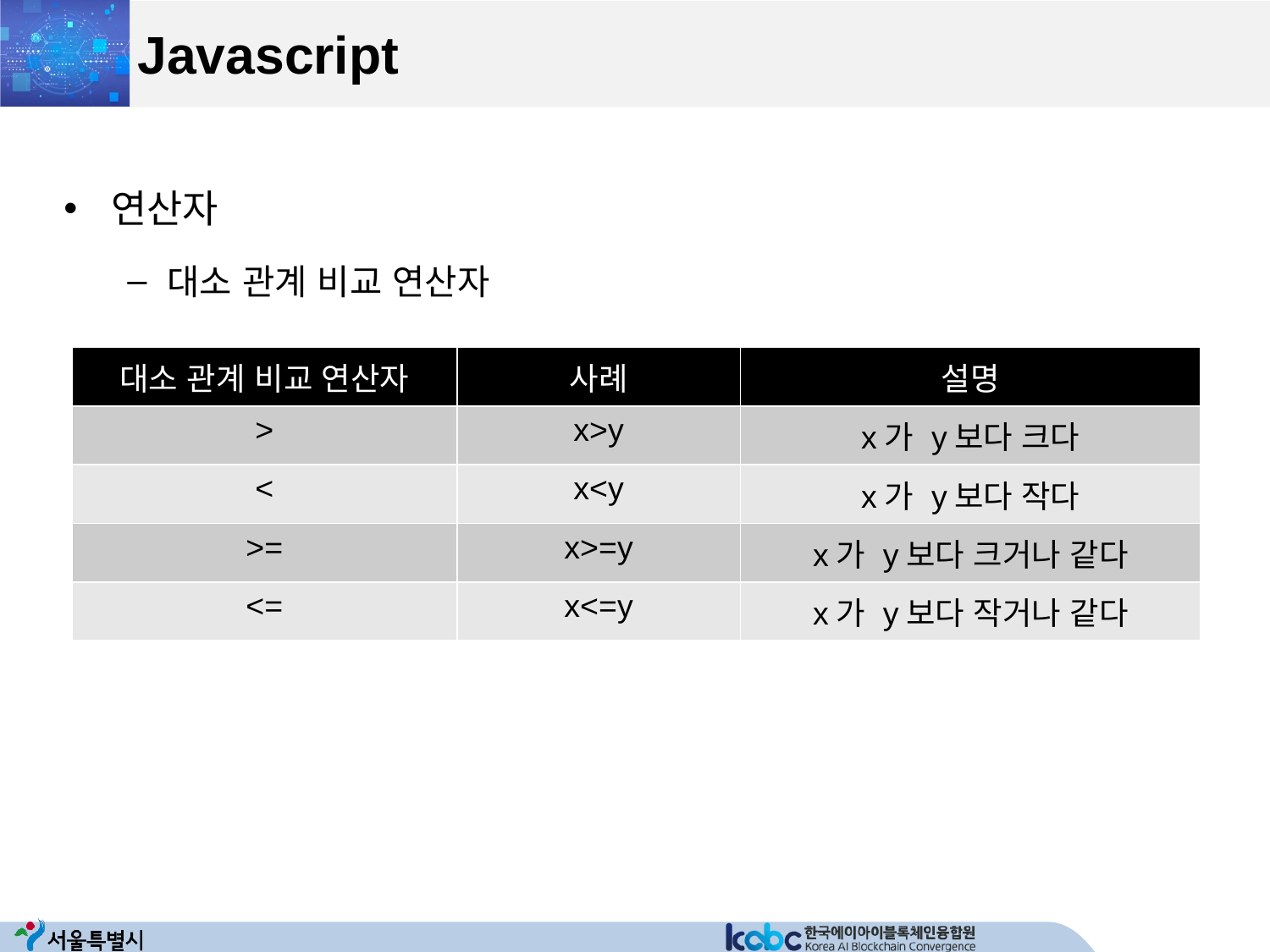

# Javascript
연산자
대소 관계 비교 연산자

| 대소 관계 비교 연산자 | 사례 | 설명 |
| --- | --- | --- |
| > | x>y | x가 y보다 크다 |
| < | x<y | x가 y보다 작다 |
| >= | x>=y | x가 y보다 크거나 같다 |
| <= | x<=y | x가 y보다 작거나 같다 |